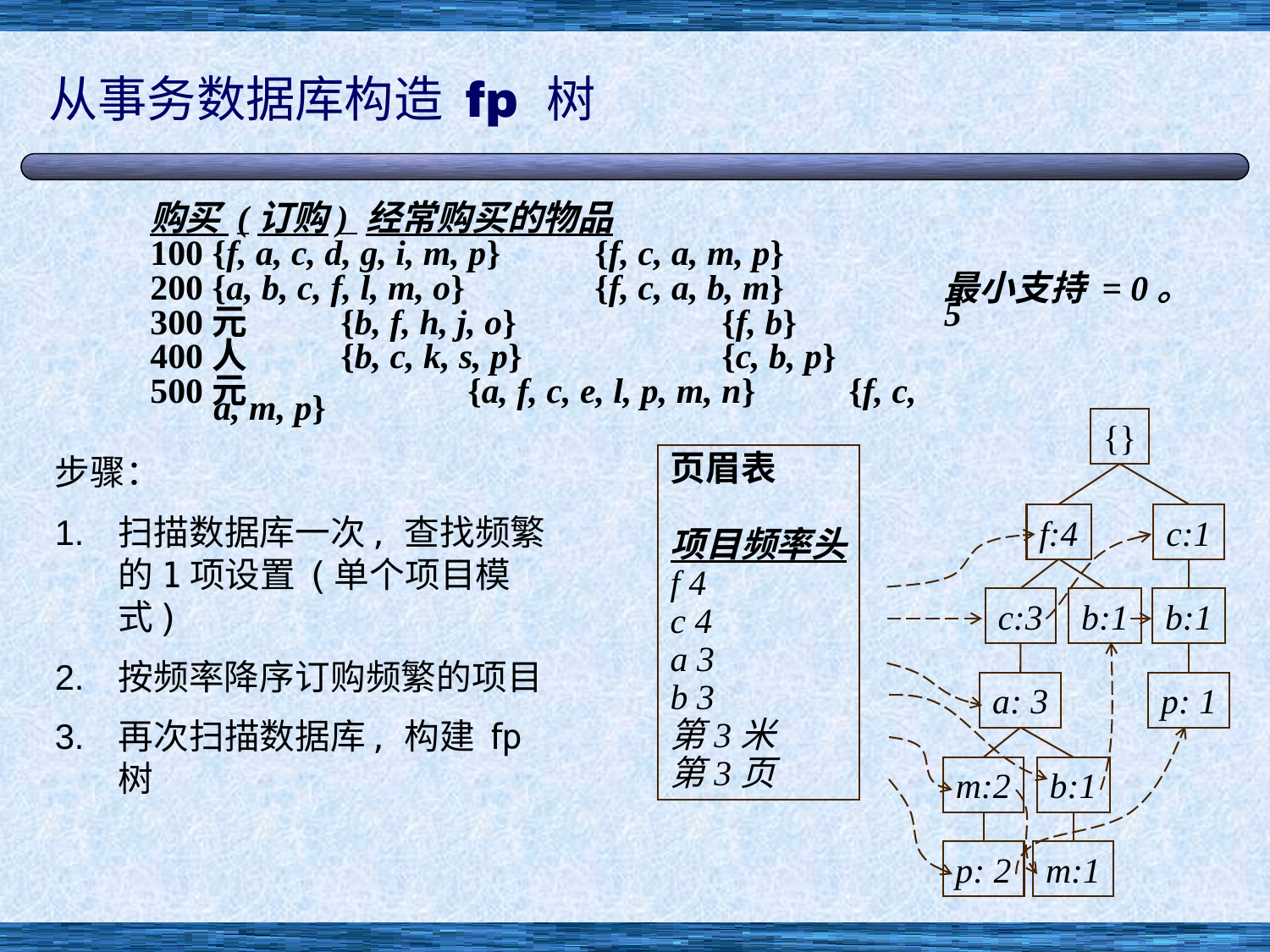

# 从事务数据库构造 fp 树
购买 (订购) 经常购买的物品
100 {f, a, c, d, g, i, m, p}	{f, c, a, m, p}
200 {a, b, c, f, l, m, o}		{f, c, a, b, m}
300元 	{b, f, h, j, o}		{f, b}
400人 	{b, c, k, s, p}		{c, b, p}
500元	 	{a, f, c, e, l, p, m, n}	{f, c, a, m, p}
最小支持 = 0。5
{}
页眉表

项目频率头
f 4
c 4
a 3
b 3
第3米
第3页
f:4
c:1

c:3
b:1
b:1

a: 3
p: 1

m:2
b:1

p: 2
m:1
步骤：
扫描数据库一次, 查找频繁的1项设置 (单个项目模式)
按频率降序订购频繁的项目
再次扫描数据库, 构建 fp 树